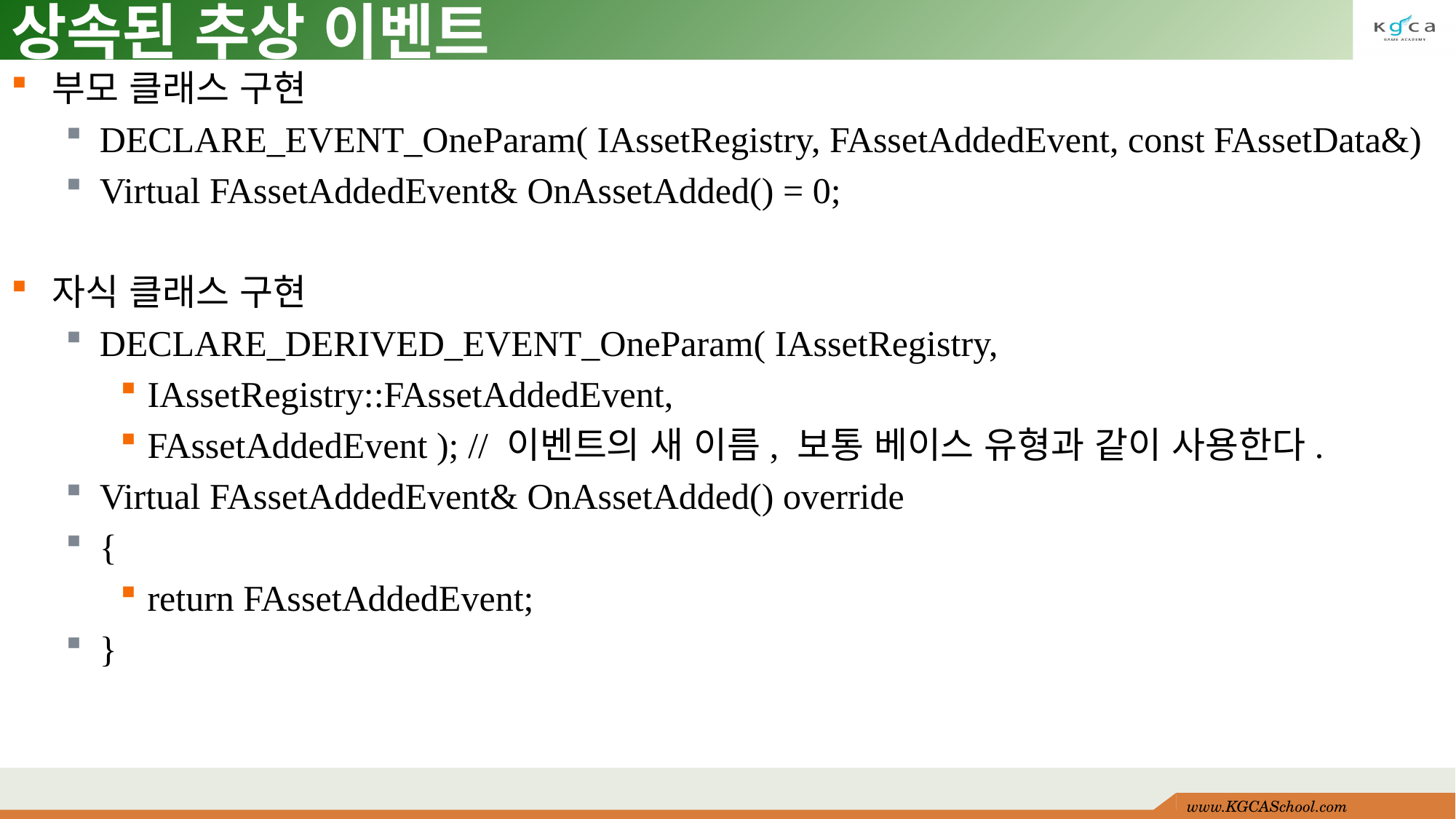

# 상속된 추상 이벤트
부모 클래스 구현
DECLARE_EVENT_OneParam( IAssetRegistry, FAssetAddedEvent, const FAssetData&)
Virtual FAssetAddedEvent& OnAssetAdded() = 0;

자식 클래스 구현
DECLARE_DERIVED_EVENT_OneParam( IAssetRegistry,
IAssetRegistry::FAssetAddedEvent,
FAssetAddedEvent ); // 이벤트의 새 이름, 보통 베이스 유형과 같이 사용한다.
Virtual FAssetAddedEvent& OnAssetAdded() override
{
return FAssetAddedEvent;
}